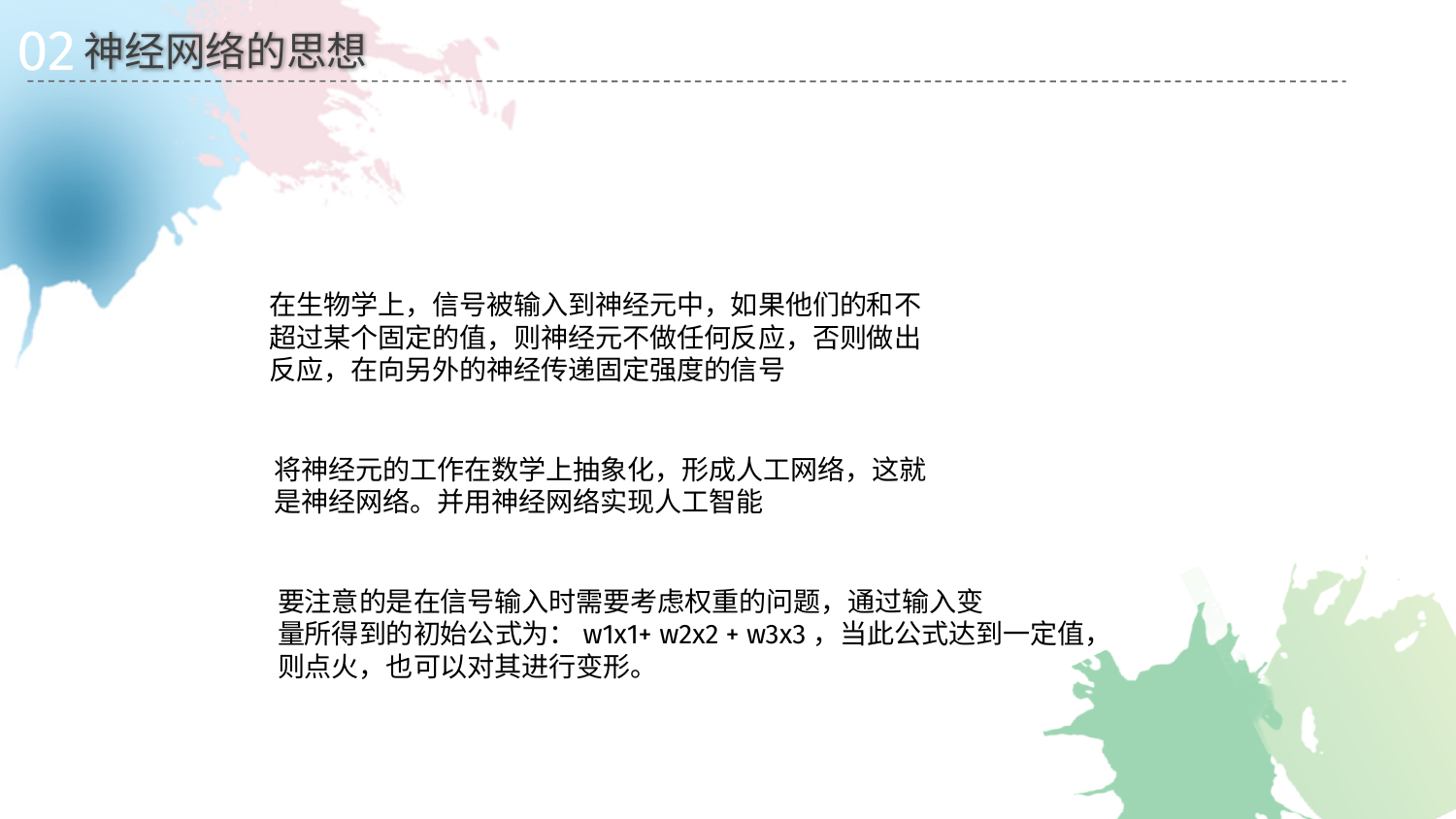

02
神经网络的思想
在生物学上，信号被输入到神经元中，如果他们的和不超过某个固定的值，则神经元不做任何反应，否则做出反应，在向另外的神经传递固定强度的信号
将神经元的工作在数学上抽象化，形成人工网络，这就
是神经网络。并用神经网络实现人工智能
要注意的是在信号输入时需要考虑权重的问题，通过输入变
量所得到的初始公式为：w1x1+ w2x2 + w3x3，当此公式达到一定值，
则点火，也可以对其进行变形。